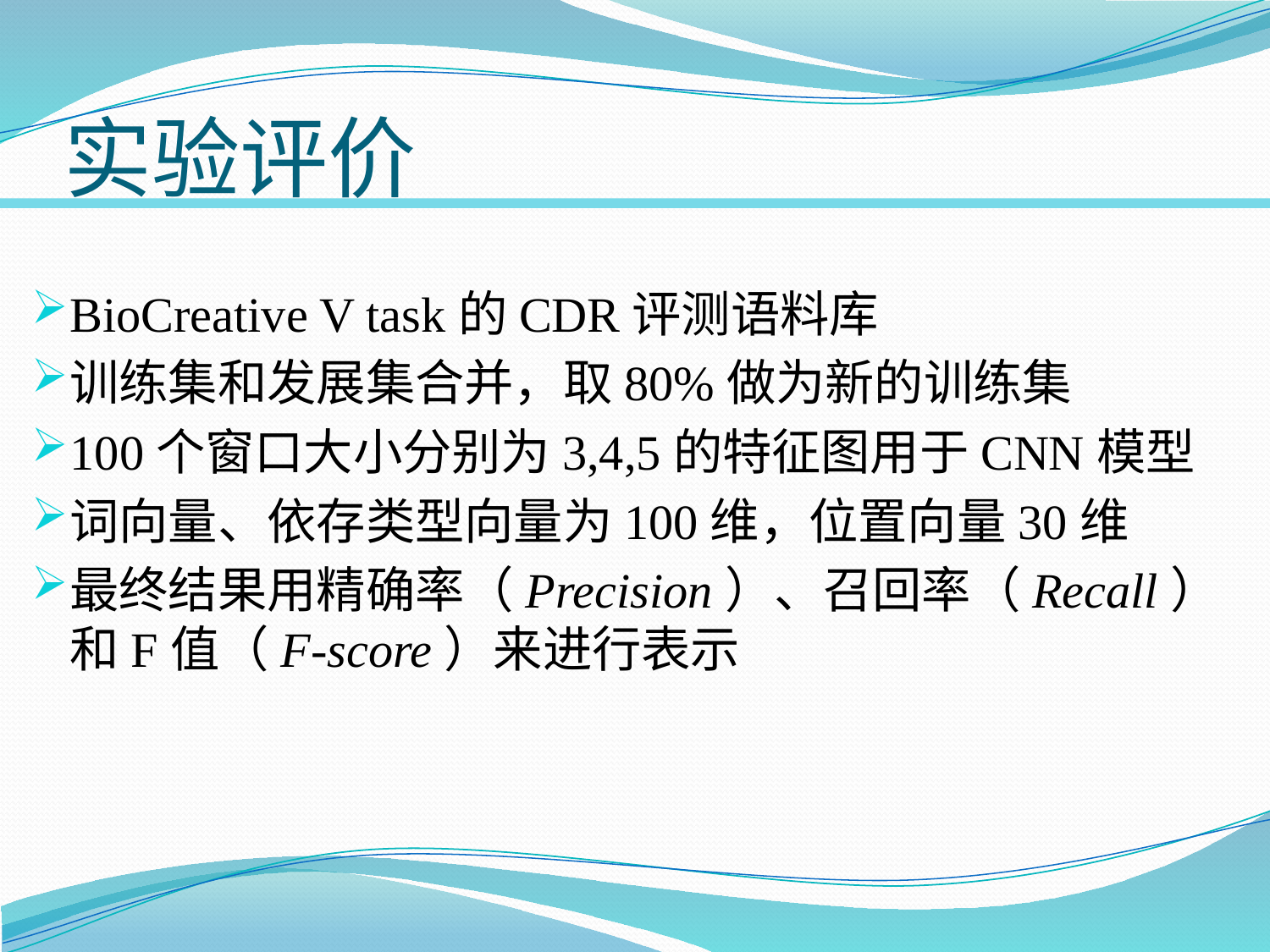

# 实验评价
BioCreative V task的CDR评测语料库
训练集和发展集合并，取80%做为新的训练集
100个窗口大小分别为3,4,5的特征图用于CNN模型
词向量、依存类型向量为100维，位置向量30维
最终结果用精确率（Precision）、召回率（Recall）和F值（F-score）来进行表示